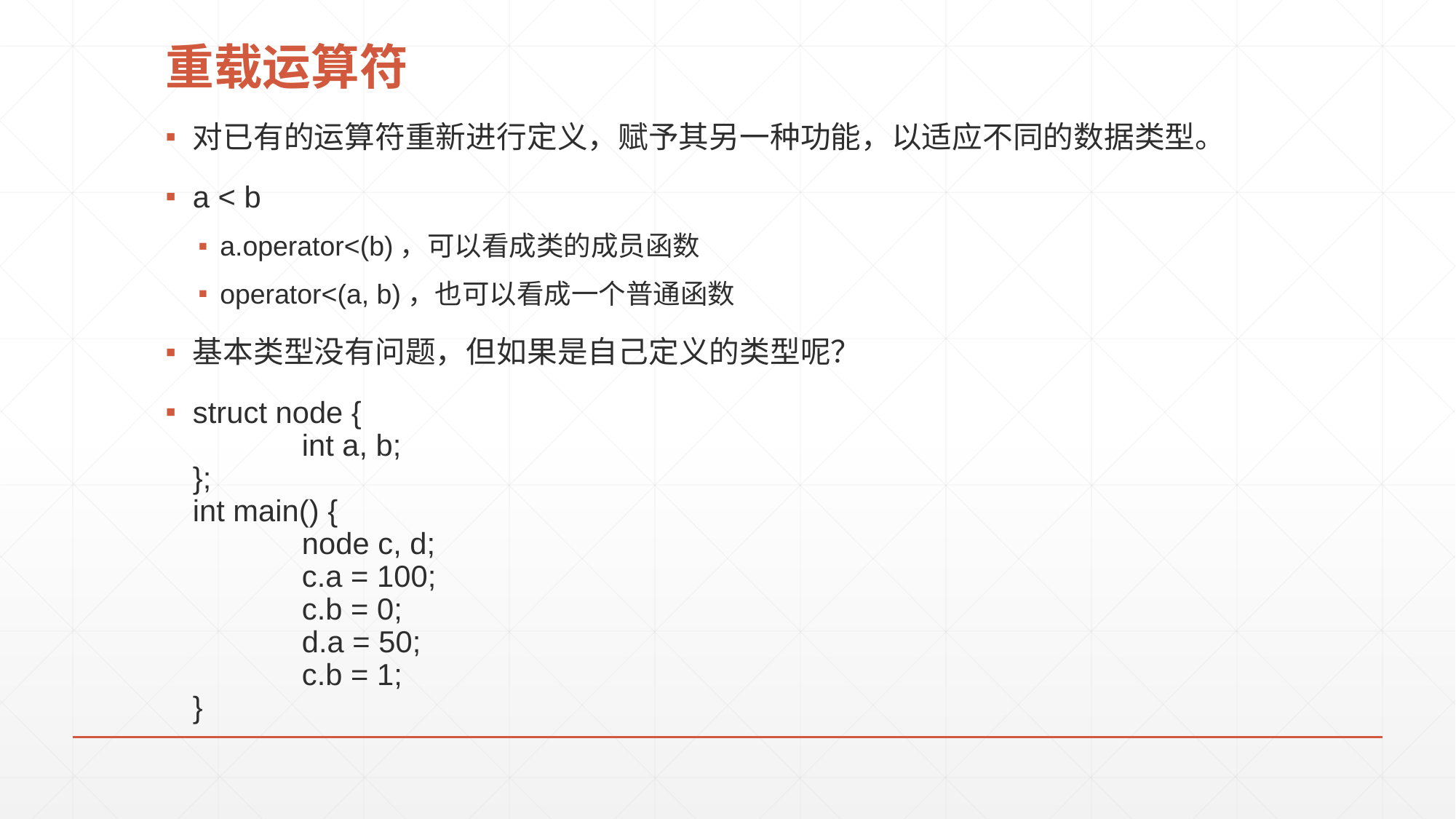

# 重载运算符
对已有的运算符重新进行定义，赋予其另一种功能，以适应不同的数据类型。
a < b
a.operator<(b)，可以看成类的成员函数
operator<(a, b)，也可以看成一个普通函数
基本类型没有问题，但如果是自己定义的类型呢？
struct node {
	int a, b;
};
int main() {
	node c, d;
	c.a = 100;
	c.b = 0;
	d.a = 50;
	c.b = 1;
}